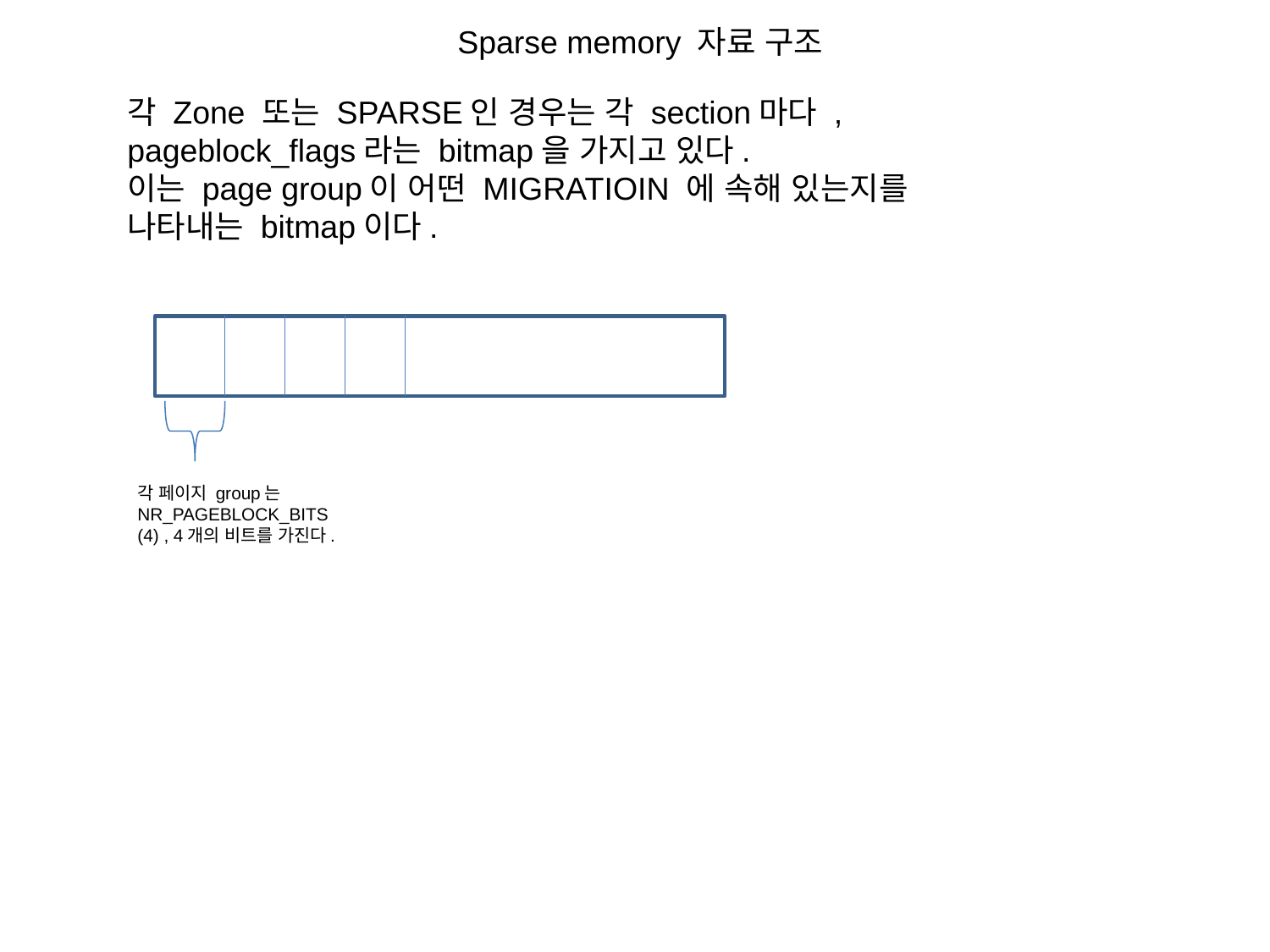

Sparse memory 자료 구조
각 Zone 또는 SPARSE인 경우는 각 section마다 , pageblock_flags라는 bitmap을 가지고 있다.
이는 page group이 어떤 MIGRATIOIN 에 속해 있는지를 나타내는 bitmap이다.
o

각 페이지 group는 NR_PAGEBLOCK_BITS (4) , 4개의 비트를 가진다.